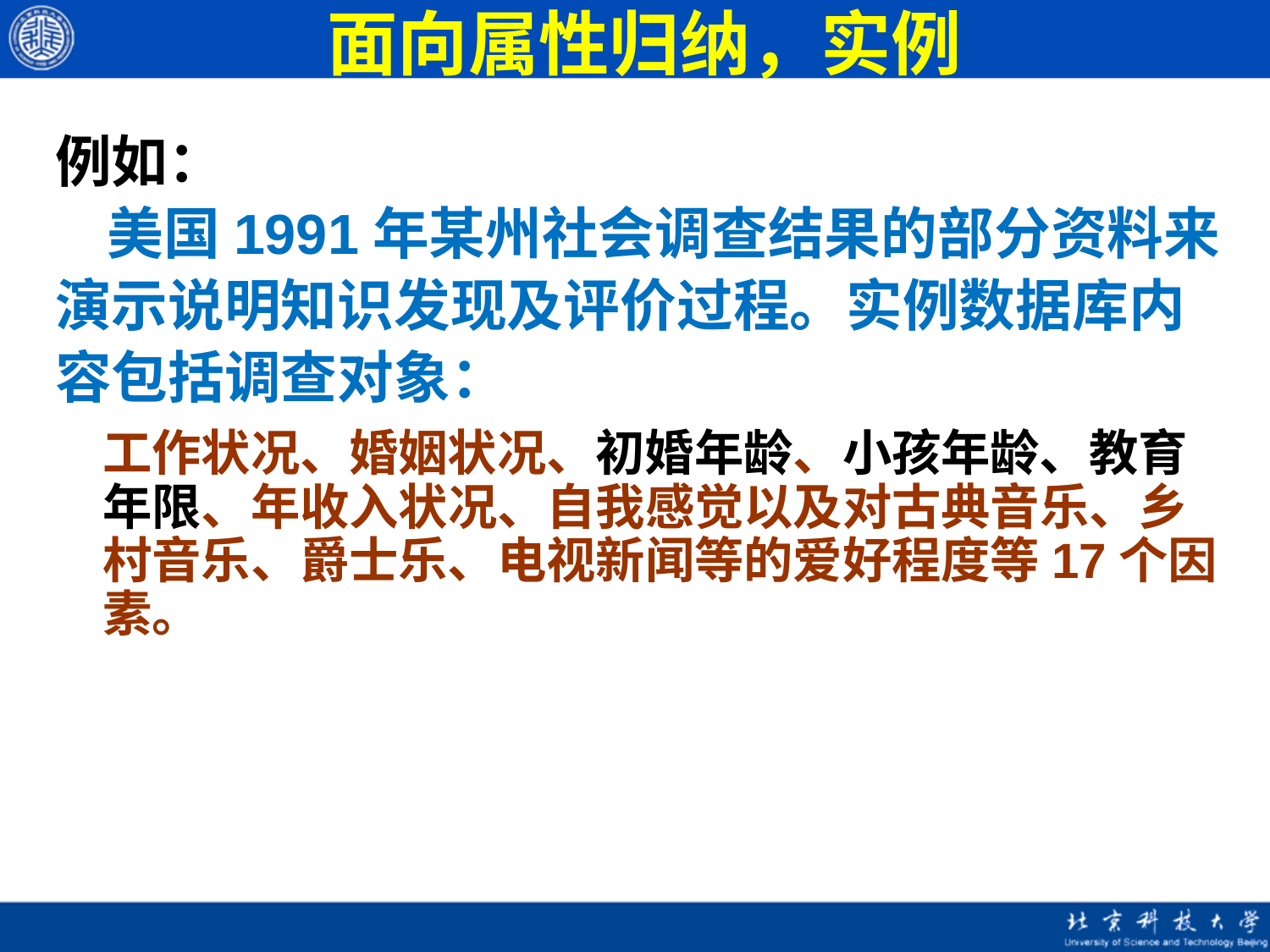

# 面向属性归纳，实例
例如：
   美国1991年某州社会调查结果的部分资料来
演示说明知识发现及评价过程。实例数据库内
容包括调查对象：
	工作状况、婚姻状况、初婚年龄、小孩年龄、教育年限、年收入状况、自我感觉以及对古典音乐、乡村音乐、爵士乐、电视新闻等的爱好程度等17个因素。